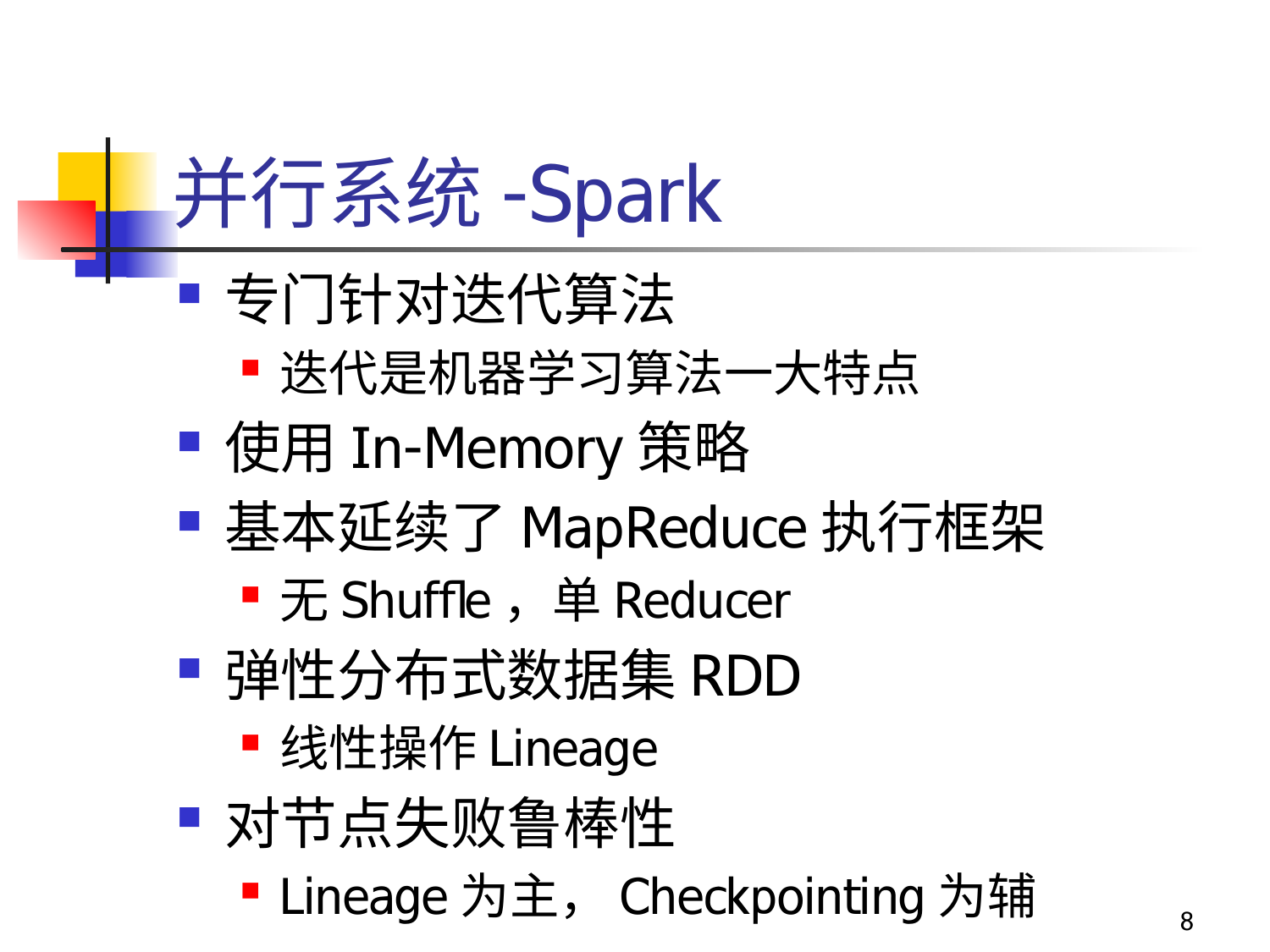

# 并行系统-Spark
专门针对迭代算法
迭代是机器学习算法一大特点
使用In-Memory策略
基本延续了MapReduce执行框架
无Shuffle，单Reducer
弹性分布式数据集RDD
线性操作Lineage
对节点失败鲁棒性
Lineage为主，Checkpointing为辅

8